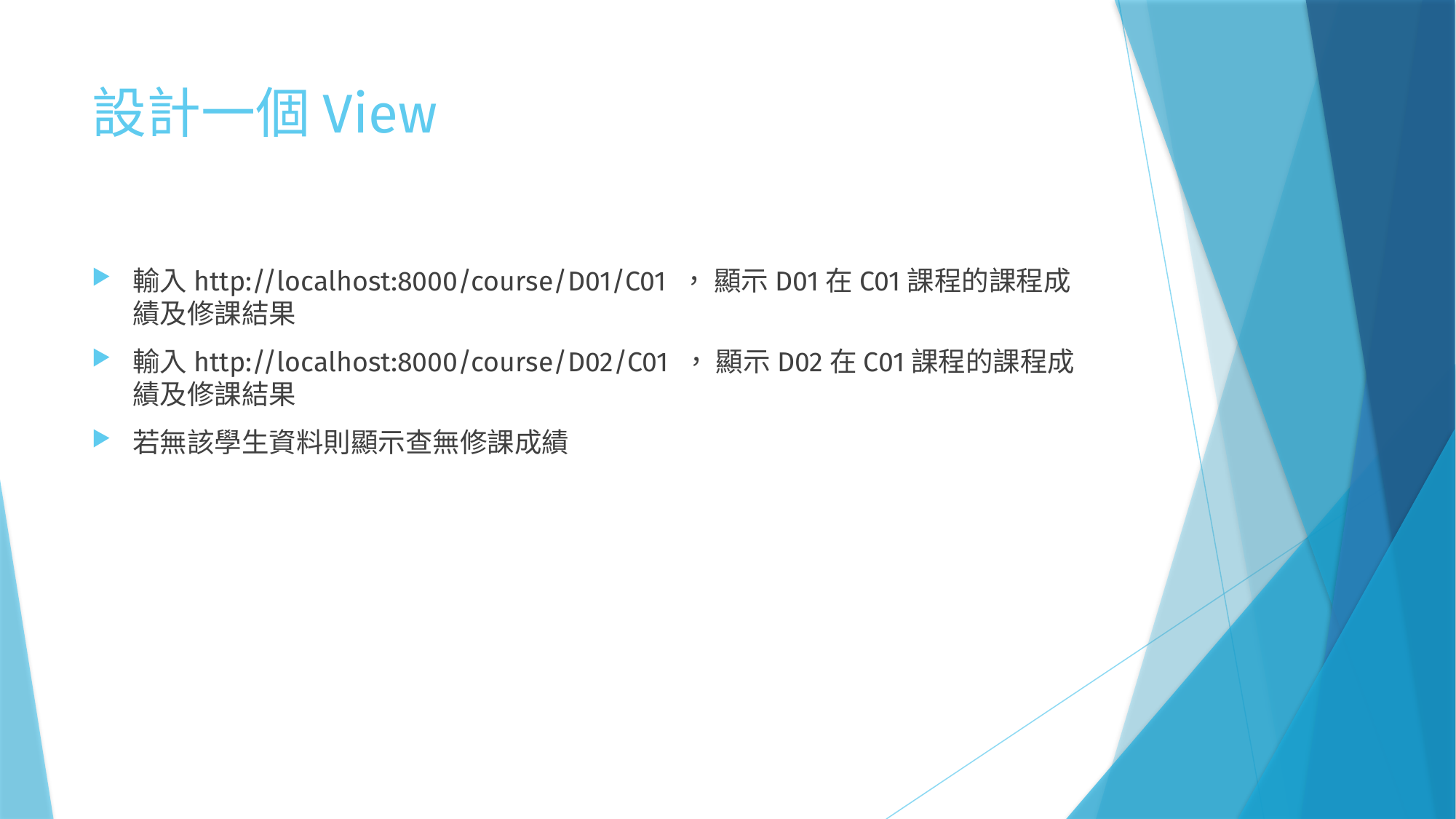

# 設計一個View
輸入http://localhost:8000/course/D01/C01 ， 顯示D01在C01課程的課程成績及修課結果
輸入http://localhost:8000/course/D02/C01 ， 顯示D02在C01課程的課程成績及修課結果
若無該學生資料則顯示查無修課成績